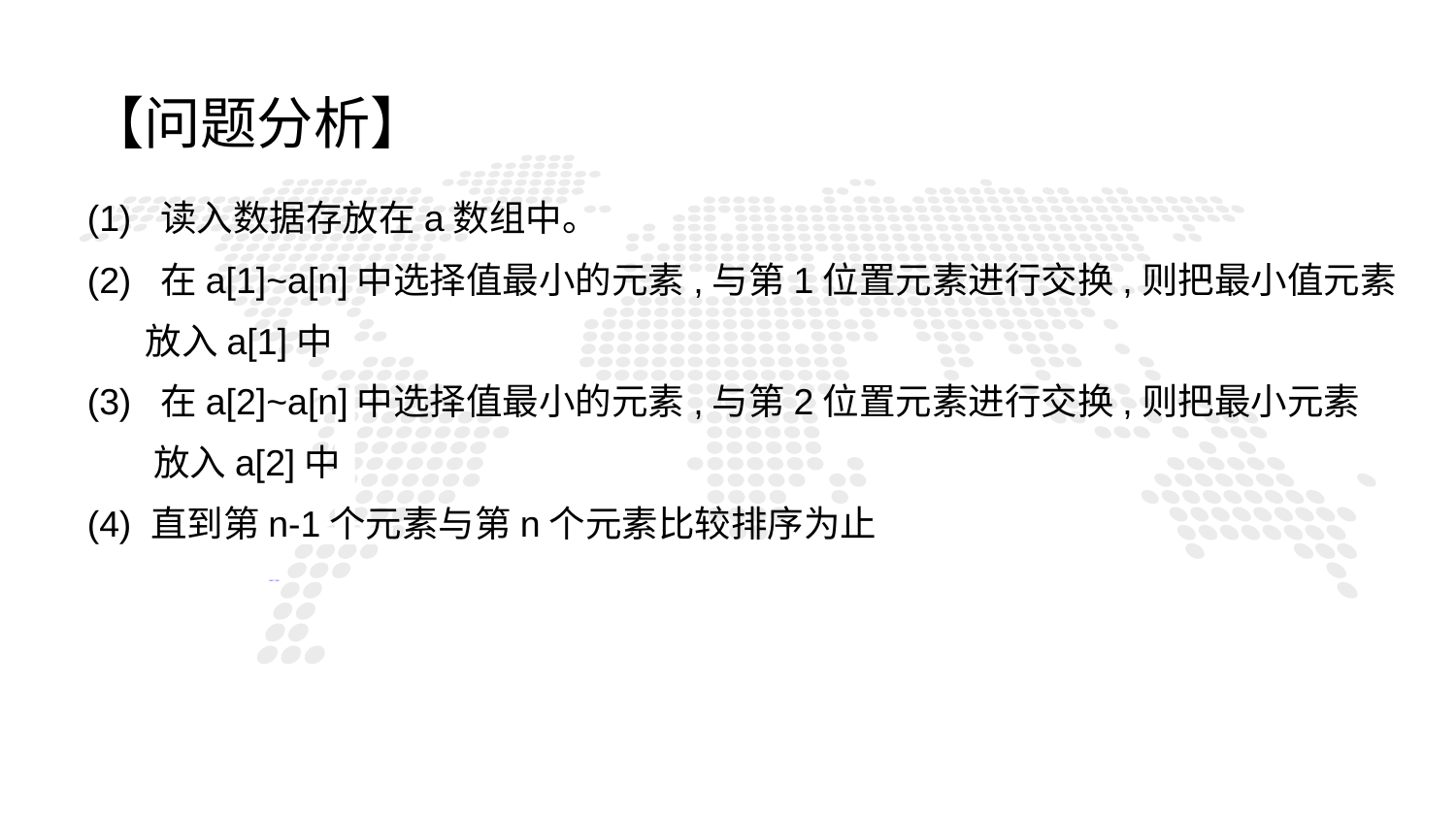

【问题分析】

(1)  读入数据存放在a数组中。
(2)  在a[1]~a[n]中选择值最小的元素,与第1位置元素进行交换,则把最小值元素
      放入a[1]中
(3)  在a[2]~a[n]中选择值最小的元素,与第2位置元素进行交换,则把最小元素
       放入a[2]中
(4) 直到第n-1个元素与第n个元素比较排序为止
1
PART  ONE